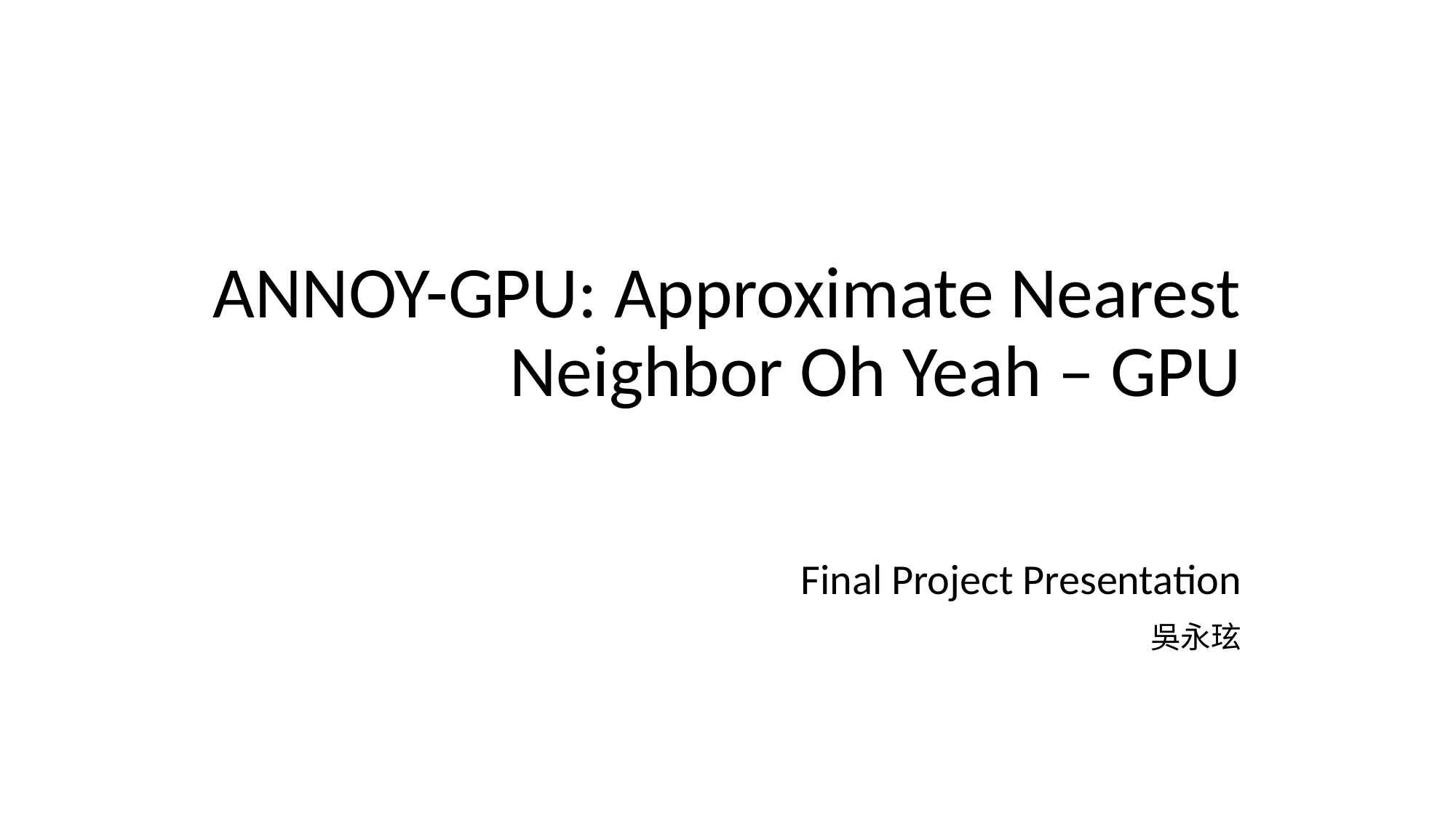

ANNOY-GPU: Approximate Nearest Neighbor Oh Yeah – GPU

Final Project Presentation
吳永玹